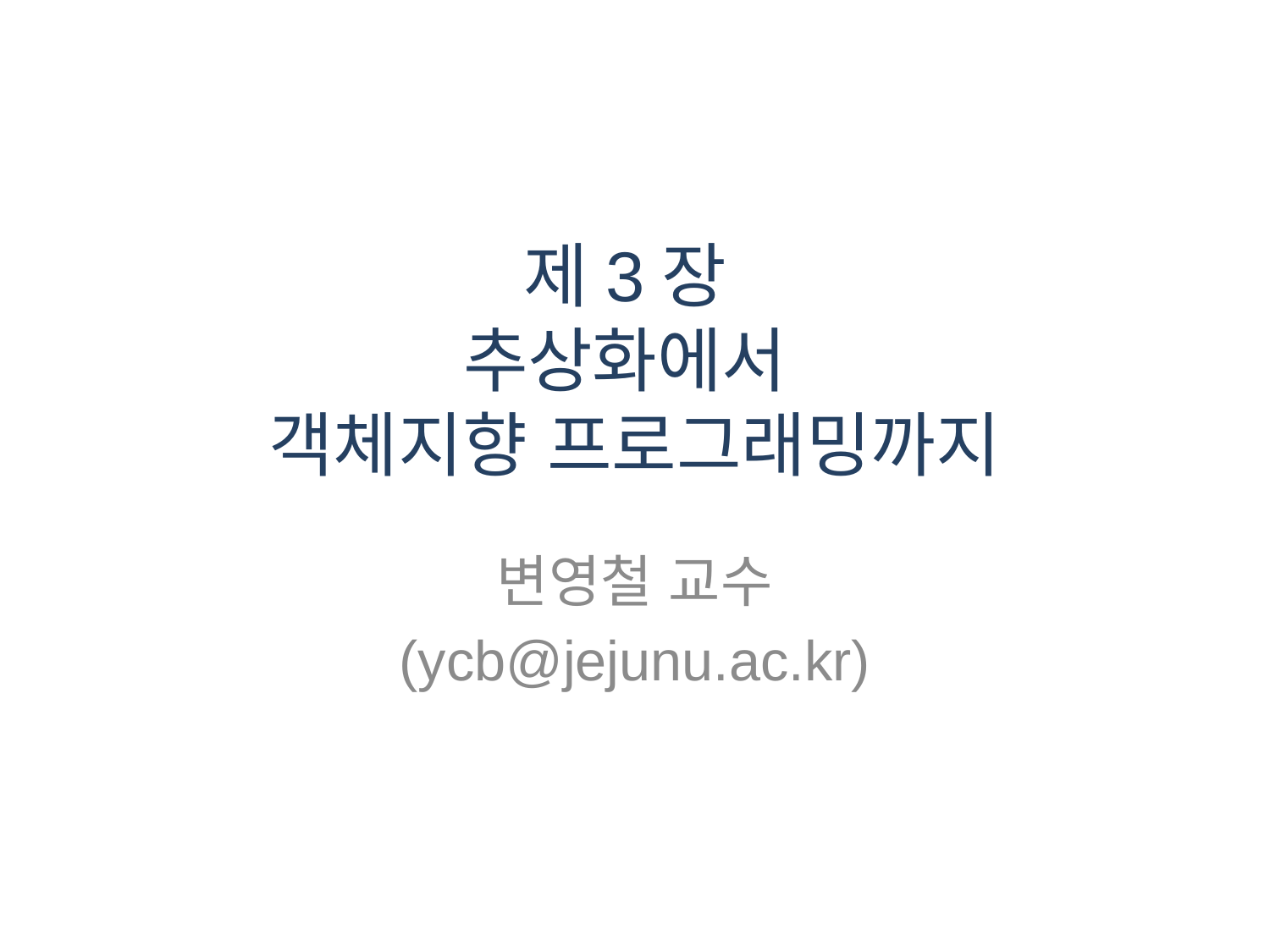

# 제3장 추상화에서 객체지향 프로그래밍까지
변영철 교수
(ycb@jejunu.ac.kr)